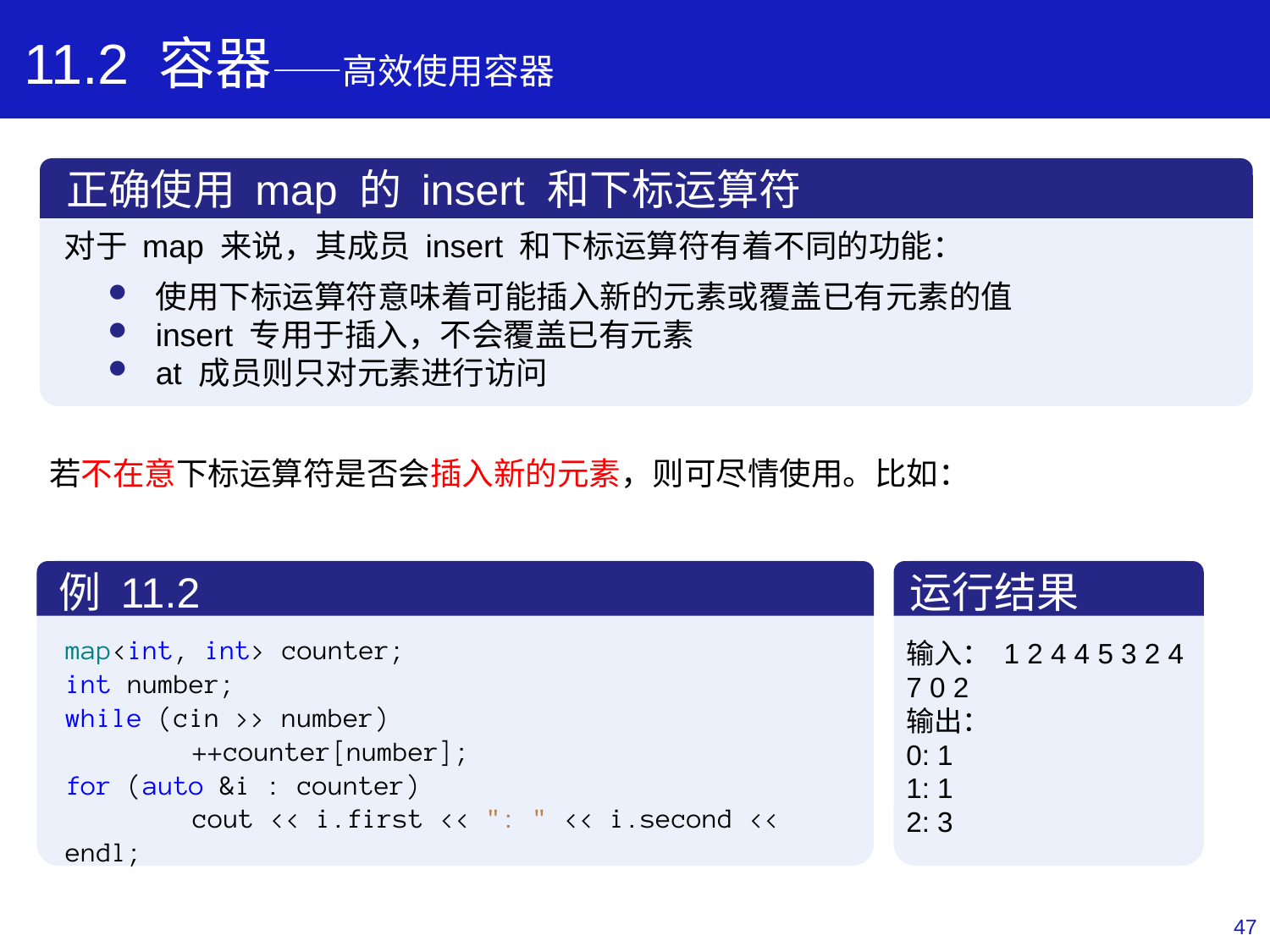

11.2 容器——高效使用容器
正确使用 map 的 insert 和下标运算符

对于 map 来说，其成员 insert 和下标运算符有着不同的功能：
使用下标运算符意味着可能插入新的元素或覆盖已有元素的值
insert 专用于插入，不会覆盖已有元素
at 成员则只对元素进行访问
若不在意下标运算符是否会插入新的元素，则可尽情使用。比如：
例 11.2

运行结果

map<int, int> counter;
int number;
while (cin >> number)
	++counter[number];
for (auto &i : counter)
	cout << i.first << ": " << i.second << endl;
输入： 1 2 4 4 5 3 2 4 7 0 2
输出：
0: 1
1: 1
2: 3
47